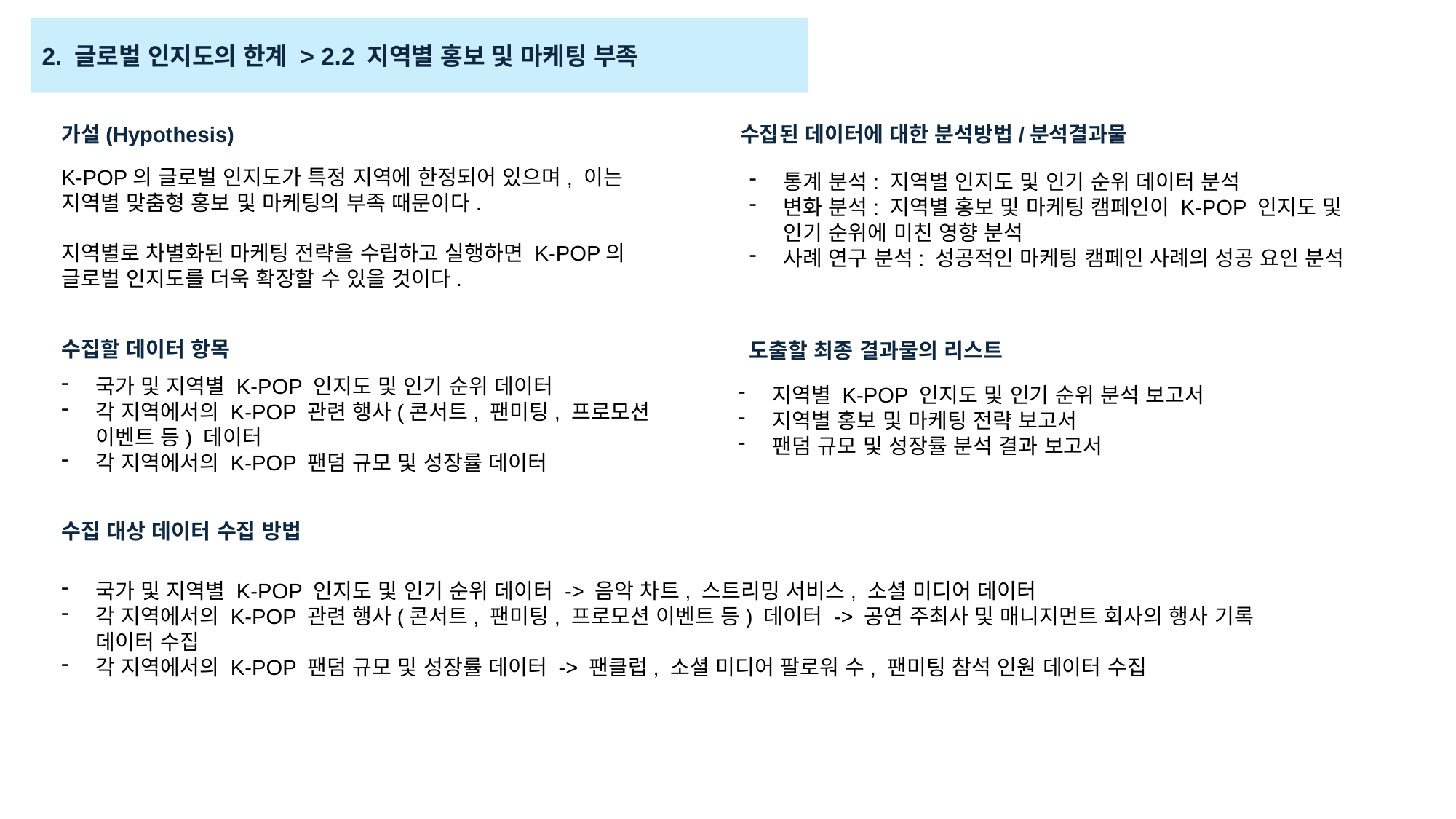

2. 글로벌 인지도의 한계 > 2.2 지역별 홍보 및 마케팅 부족
가설(Hypothesis)
수집된 데이터에 대한 분석방법/분석결과물
K-POP의 글로벌 인지도가 특정 지역에 한정되어 있으며, 이는 지역별 맞춤형 홍보 및 마케팅의 부족 때문이다.

지역별로 차별화된 마케팅 전략을 수립하고 실행하면 K-POP의 글로벌 인지도를 더욱 확장할 수 있을 것이다.
통계 분석: 지역별 인지도 및 인기 순위 데이터 분석
변화 분석: 지역별 홍보 및 마케팅 캠페인이 K-POP 인지도 및 인기 순위에 미친 영향 분석
사례 연구 분석: 성공적인 마케팅 캠페인 사례의 성공 요인 분석
수집할 데이터 항목
도출할 최종 결과물의 리스트
국가 및 지역별 K-POP 인지도 및 인기 순위 데이터
각 지역에서의 K-POP 관련 행사(콘서트, 팬미팅, 프로모션 이벤트 등) 데이터
각 지역에서의 K-POP 팬덤 규모 및 성장률 데이터
지역별 K-POP 인지도 및 인기 순위 분석 보고서
지역별 홍보 및 마케팅 전략 보고서
팬덤 규모 및 성장률 분석 결과 보고서
수집 대상 데이터 수집 방법
국가 및 지역별 K-POP 인지도 및 인기 순위 데이터 -> 음악 차트, 스트리밍 서비스, 소셜 미디어 데이터
각 지역에서의 K-POP 관련 행사(콘서트, 팬미팅, 프로모션 이벤트 등) 데이터 -> 공연 주최사 및 매니지먼트 회사의 행사 기록 데이터 수집
각 지역에서의 K-POP 팬덤 규모 및 성장률 데이터 -> 팬클럽, 소셜 미디어 팔로워 수, 팬미팅 참석 인원 데이터 수집